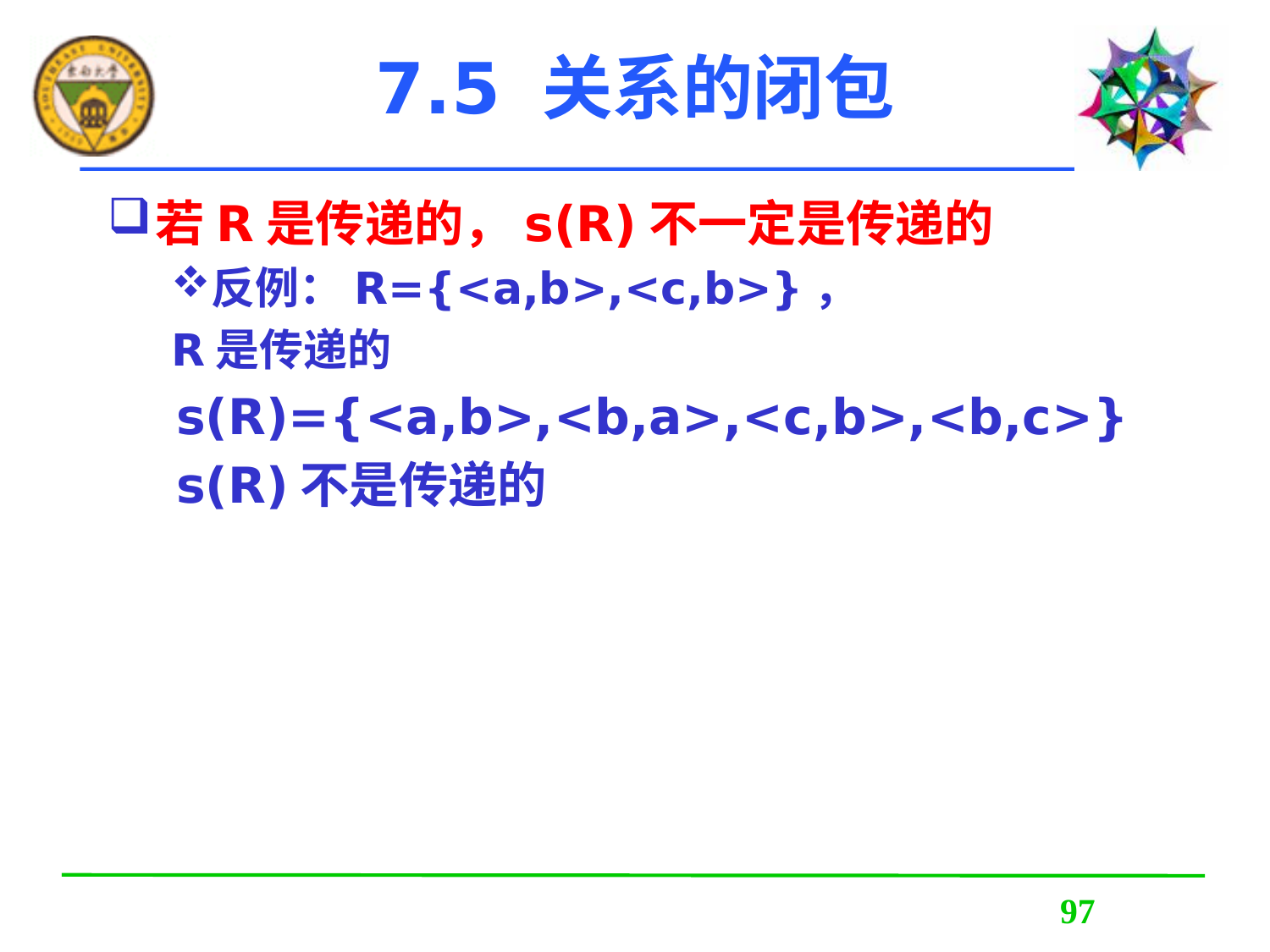

# 7.5 关系的闭包
若R是传递的，s(R)不一定是传递的
反例：R={<a,b>,<c,b>}，
R是传递的
    s(R)={<a,b>,<b,a>,<c,b>,<b,c>}
    s(R)不是传递的